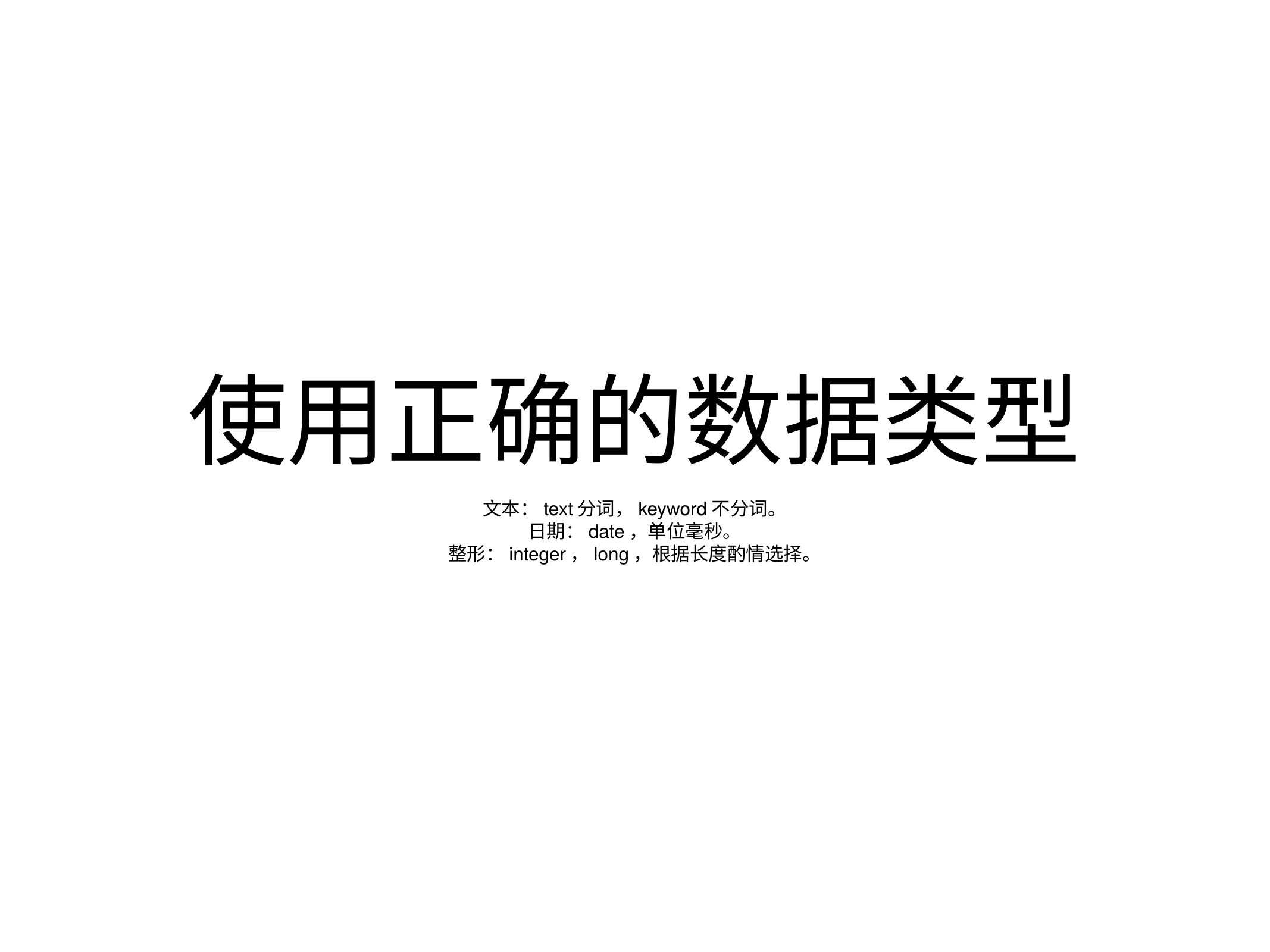

# 使用正确的数据类型
文本：text分词，keyword不分词。
日期：date，单位毫秒。
整形：integer，long，根据长度酌情选择。